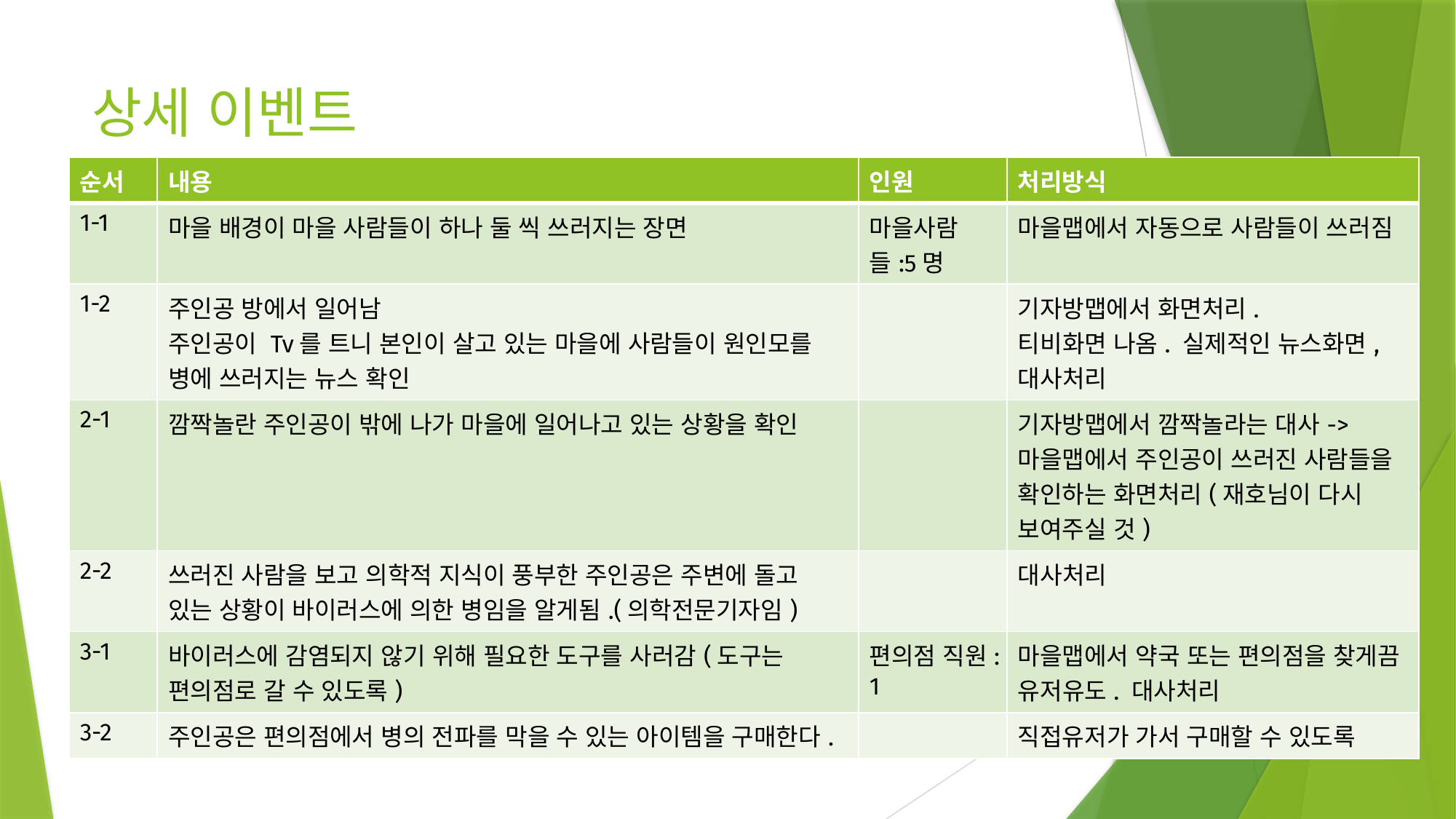

# 상세 이벤트
| 순서 | 내용 | 인원 | 처리방식 |
| --- | --- | --- | --- |
| 1-1 | 마을 배경이 마을 사람들이 하나 둘 씩 쓰러지는 장면 | 마을사람들:5명 | 마을맵에서 자동으로 사람들이 쓰러짐 |
| 1-2 | 주인공 방에서 일어남 주인공이 Tv를 트니 본인이 살고 있는 마을에 사람들이 원인모를 병에 쓰러지는 뉴스 확인 |  | 기자방맵에서 화면처리. 티비화면 나옴. 실제적인 뉴스화면, 대사처리 |
| 2-1 | 깜짝놀란 주인공이 밖에 나가 마을에 일어나고 있는 상황을 확인 |  | 기자방맵에서 깜짝놀라는 대사->마을맵에서 주인공이 쓰러진 사람들을 확인하는 화면처리(재호님이 다시 보여주실 것) |
| 2-2 | 쓰러진 사람을 보고 의학적 지식이 풍부한 주인공은 주변에 돌고 있는 상황이 바이러스에 의한 병임을 알게됨.(의학전문기자임) |  | 대사처리 |
| 3-1 | 바이러스에 감염되지 않기 위해 필요한 도구를 사러감(도구는 편의점로 갈 수 있도록) | 편의점 직원:1 | 마을맵에서 약국 또는 편의점을 찾게끔 유저유도. 대사처리 |
| 3-2 | 주인공은 편의점에서 병의 전파를 막을 수 있는 아이템을 구매한다. |  | 직접유저가 가서 구매할 수 있도록 |